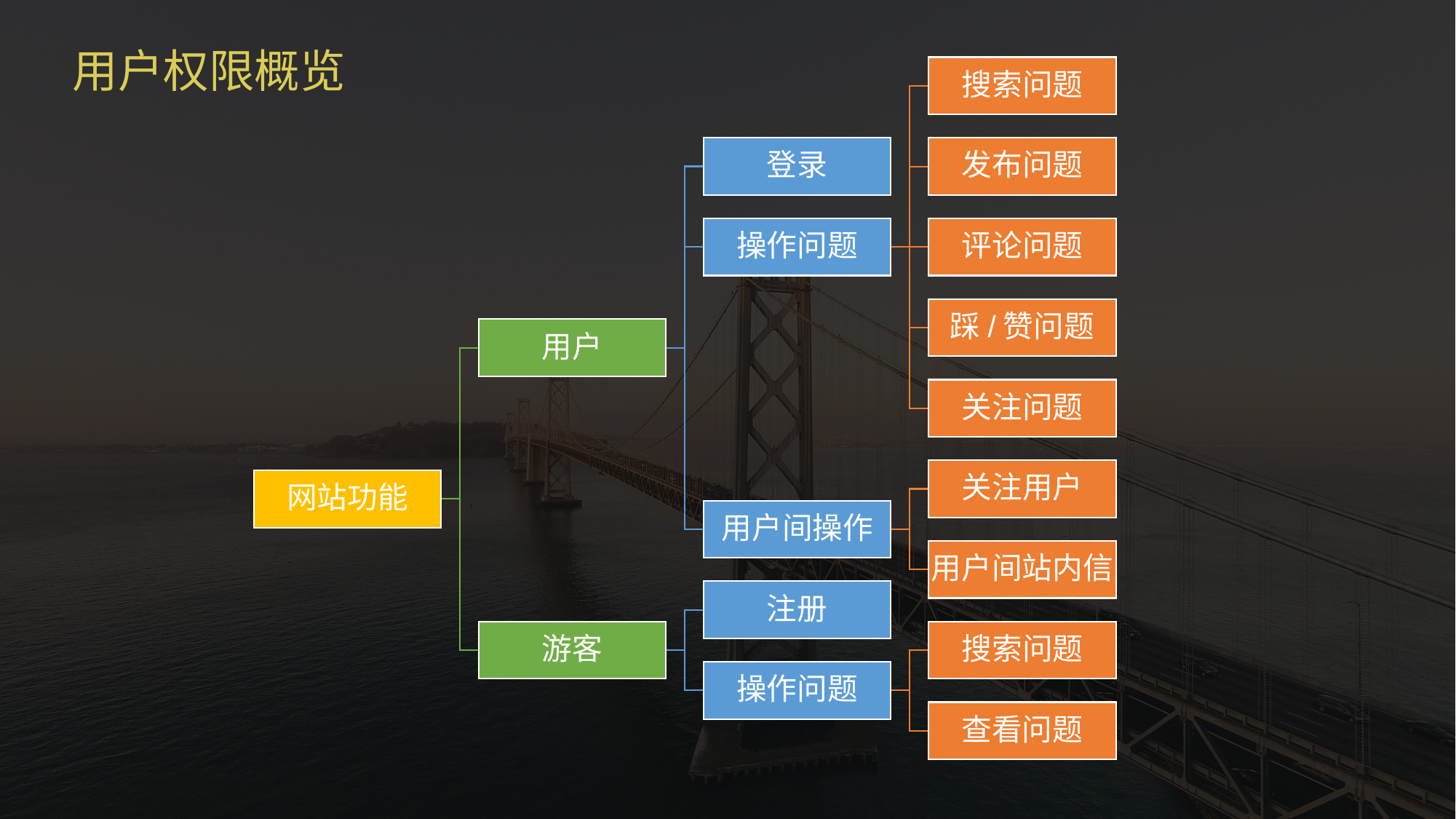

用户权限概览
网站功能
用户
登录
操作问题
搜索问题
发布问题
评论问题
踩/赞问题
关注问题
用户间操作
关注用户
用户间站内信
游客
注册
操作问题
搜索问题
查看问题